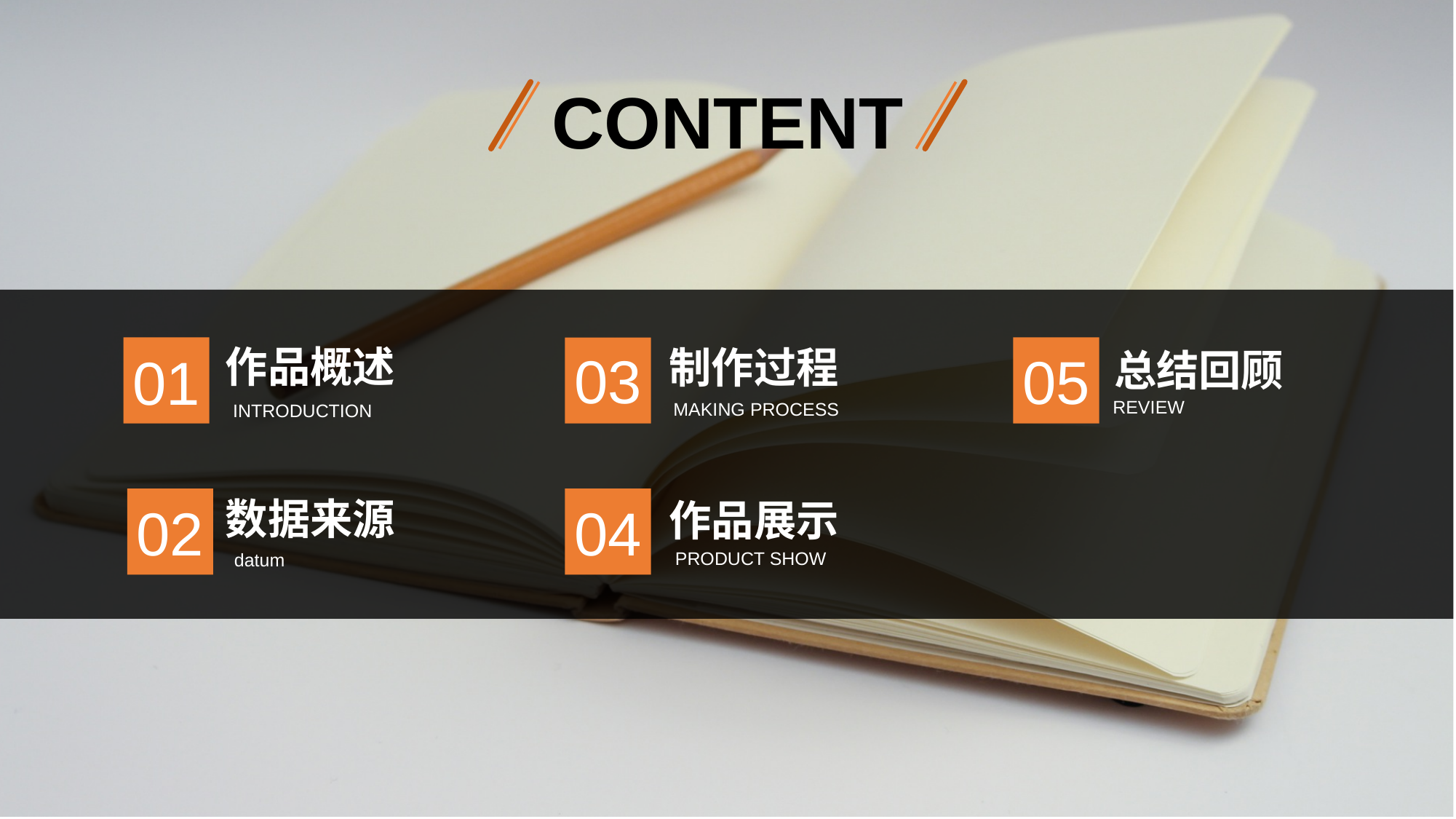

CONTENT

作品概述
 INTRODUCTION
制作过程
 MAKING PROCESS
03

01

05
总结回顾
REVIEW
数据来源
 datum
作品展示
 PRODUCT SHOW

04

02